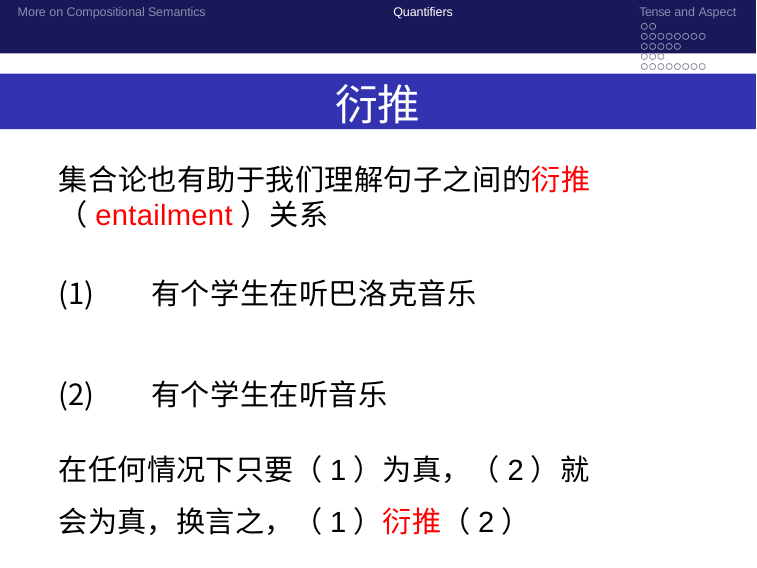

More on Compositional Semantics
Quantifiers
Tense and Aspect

衍推
集合论也有助于我们理解句子之间的衍推（entailment）关系

有个学生在听巴洛克音乐

有个学生在听音乐
在任何情况下只要（1）为真，（2）就会为真，换言之，（1）衍推（2）